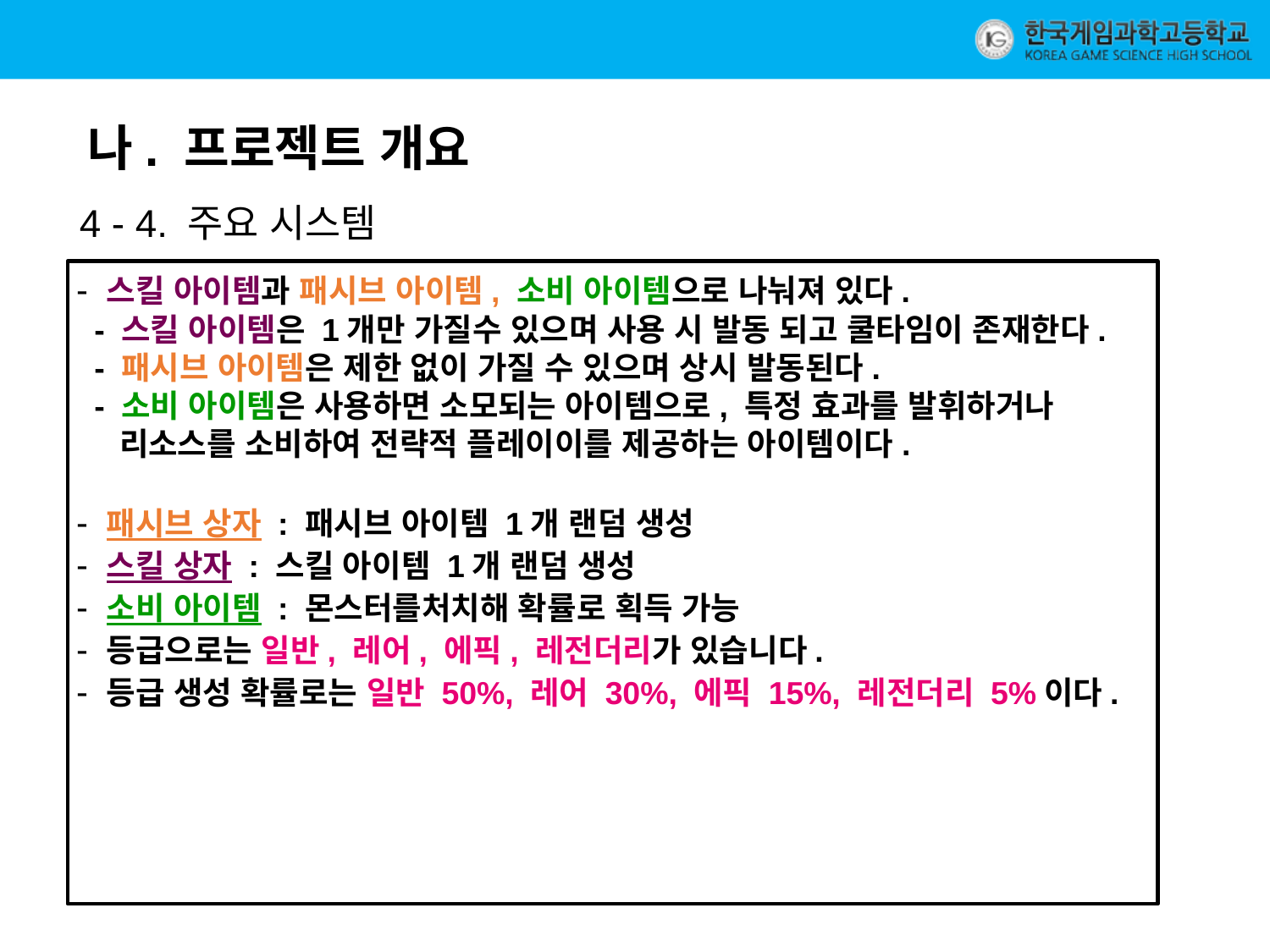

나. 프로젝트 개요
4 - 4. 주요 시스템

- 스킬 아이템과 패시브 아이템, 소비 아이템으로 나눠져 있다.
  - 스킬 아이템은 1개만 가질수 있으며 사용 시 발동 되고 쿨타임이 존재한다.
  - 패시브 아이템은 제한 없이 가질 수 있으며 상시 발동된다.
  - 소비 아이템은 사용하면 소모되는 아이템으로, 특정 효과를 발휘하거나
    리소스를 소비하여 전략적 플레이이를 제공하는 아이템이다.

- 패시브 상자 : 패시브 아이템 1개 랜덤 생성
- 스킬 상자 : 스킬 아이템 1개 랜덤 생성
- 소비 아이템 : 몬스터를처치해 확률로 획득 가능
- 등급으로는 일반, 레어, 에픽, 레전더리가 있습니다.
- 등급 생성 확률로는 일반 50%, 레어 30%, 에픽 15%, 레전더리 5%이다.